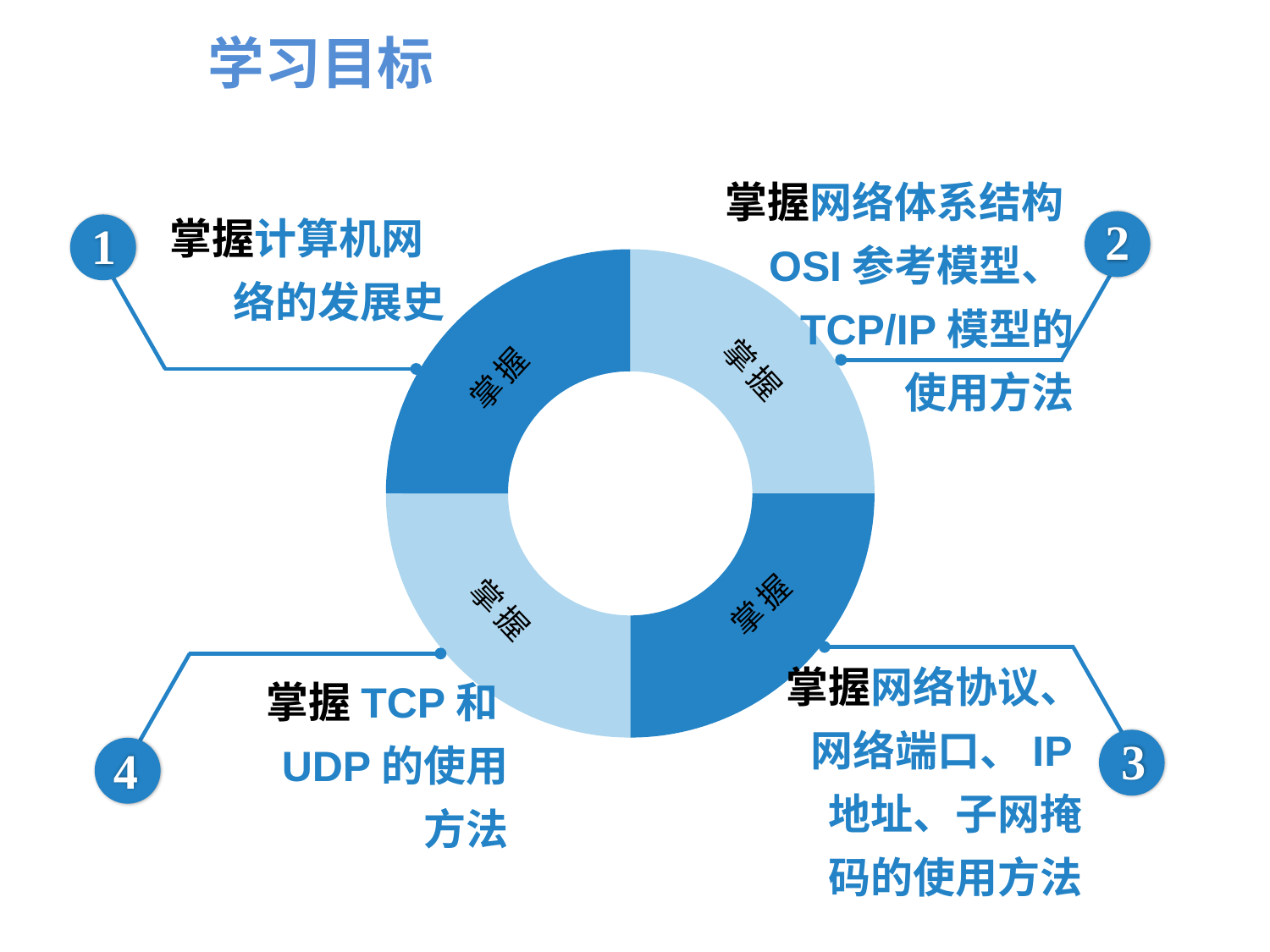

学习目标
掌握网络体系结构OSI参考模型、TCP/IP模型的使用方法
2

掌握计算机网络的发展史
1

### Chart

| Category | 销售额 |
|---|---|
| 掌握知识 | 2.5 |
| 理解知识 | 2.5 |
| 熟悉知识 | 2.5 |
| 了解知识 | 2.5 |
掌握
掌握
掌握
掌握
掌握网络协议、网络端口、IP地址、子网掩码的使用方法
3

掌握TCP和UDP的使用方法
4